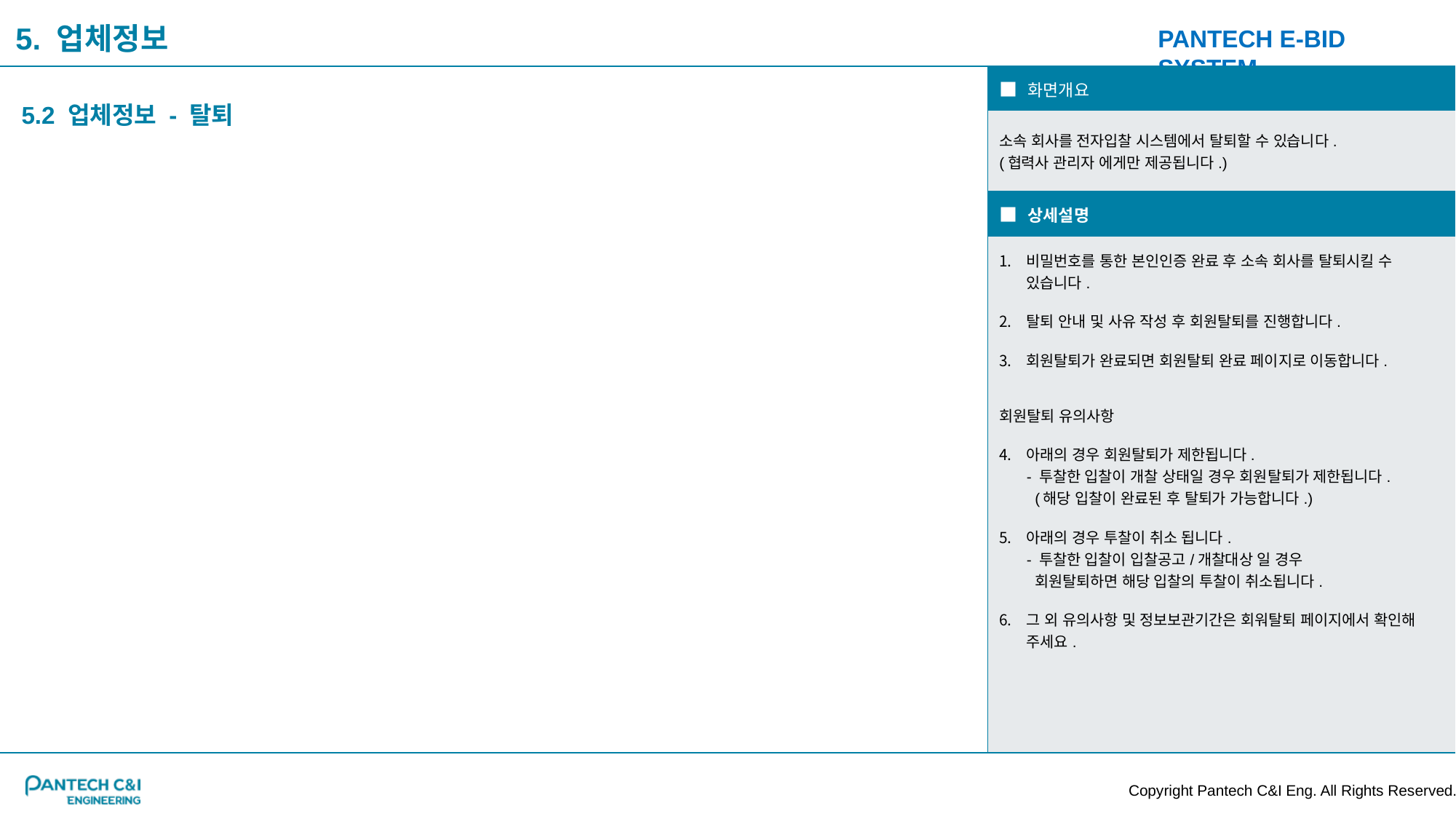

5. 업체정보
| ■ 화면개요 |
| --- |
| 소속 회사를 전자입찰 시스템에서 탈퇴할 수 있습니다. (협력사 관리자 에게만 제공됩니다.) |
| ■ 상세설명 |
| 비밀번호를 통한 본인인증 완료 후 소속 회사를 탈퇴시킬 수 있습니다. 탈퇴 안내 및 사유 작성 후 회원탈퇴를 진행합니다. 회원탈퇴가 완료되면 회원탈퇴 완료 페이지로 이동합니다. 회원탈퇴 유의사항 아래의 경우 회원탈퇴가 제한됩니다. - 투찰한 입찰이 개찰 상태일 경우 회원탈퇴가 제한됩니다. (해당 입찰이 완료된 후 탈퇴가 가능합니다.) 아래의 경우 투찰이 취소 됩니다. - 투찰한 입찰이 입찰공고/개찰대상 일 경우 회원탈퇴하면 해당 입찰의 투찰이 취소됩니다. 그 외 유의사항 및 정보보관기간은 회워탈퇴 페이지에서 확인해 주세요. |
5.2 업체정보 - 탈퇴